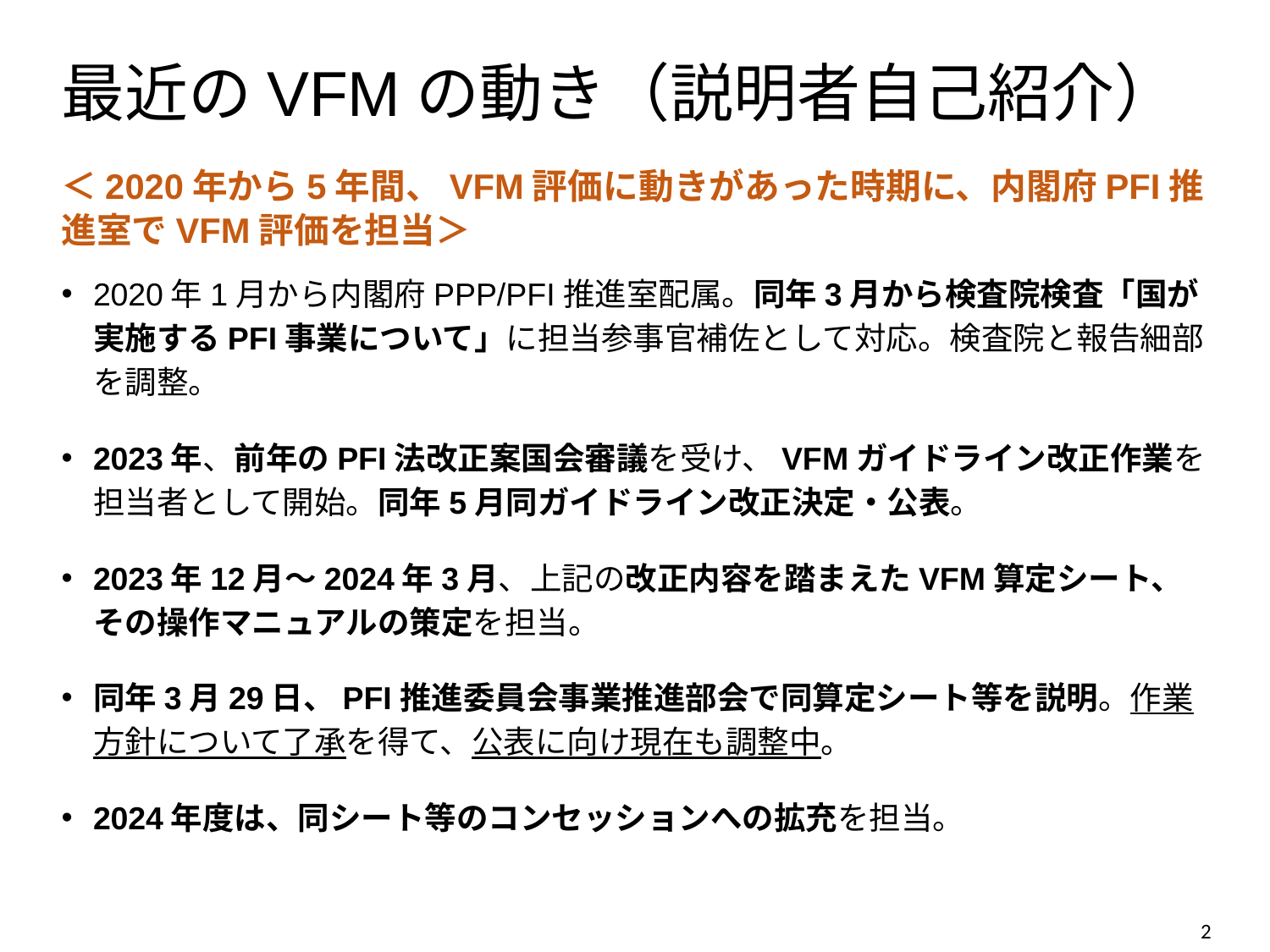

# 最近のVFMの動き（説明者自己紹介）
＜2020年から5年間、VFM評価に動きがあった時期に、内閣府PFI推進室でVFM評価を担当＞
2020年1月から内閣府PPP/PFI推進室配属。同年3月から検査院検査「国が実施するPFI事業について」に担当参事官補佐として対応。検査院と報告細部を調整。

2023年、前年のPFI法改正案国会審議を受け、VFMガイドライン改正作業を担当者として開始。同年5月同ガイドライン改正決定・公表。

2023年12月～2024年3月、上記の改正内容を踏まえたVFM算定シート、その操作マニュアルの策定を担当。

同年3月29日、PFI推進委員会事業推進部会で同算定シート等を説明。作業方針について了承を得て、公表に向け現在も調整中。

2024年度は、同シート等のコンセッションへの拡充を担当。
2